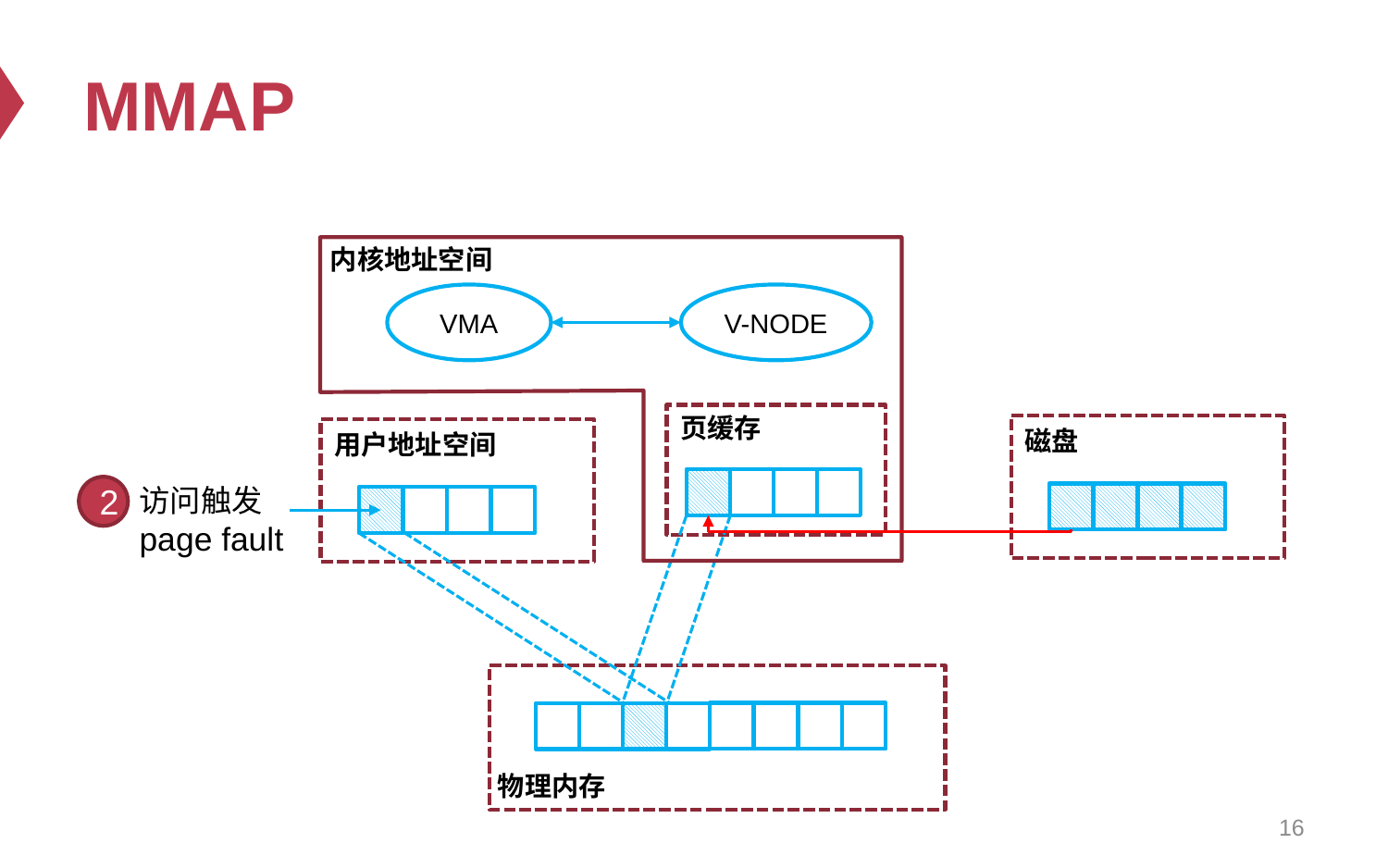

# MMAP
内核地址空间

VMA
V-NODE

页缓存

磁盘

用户地址空间

访问触发 page fault
2

物理内存
16